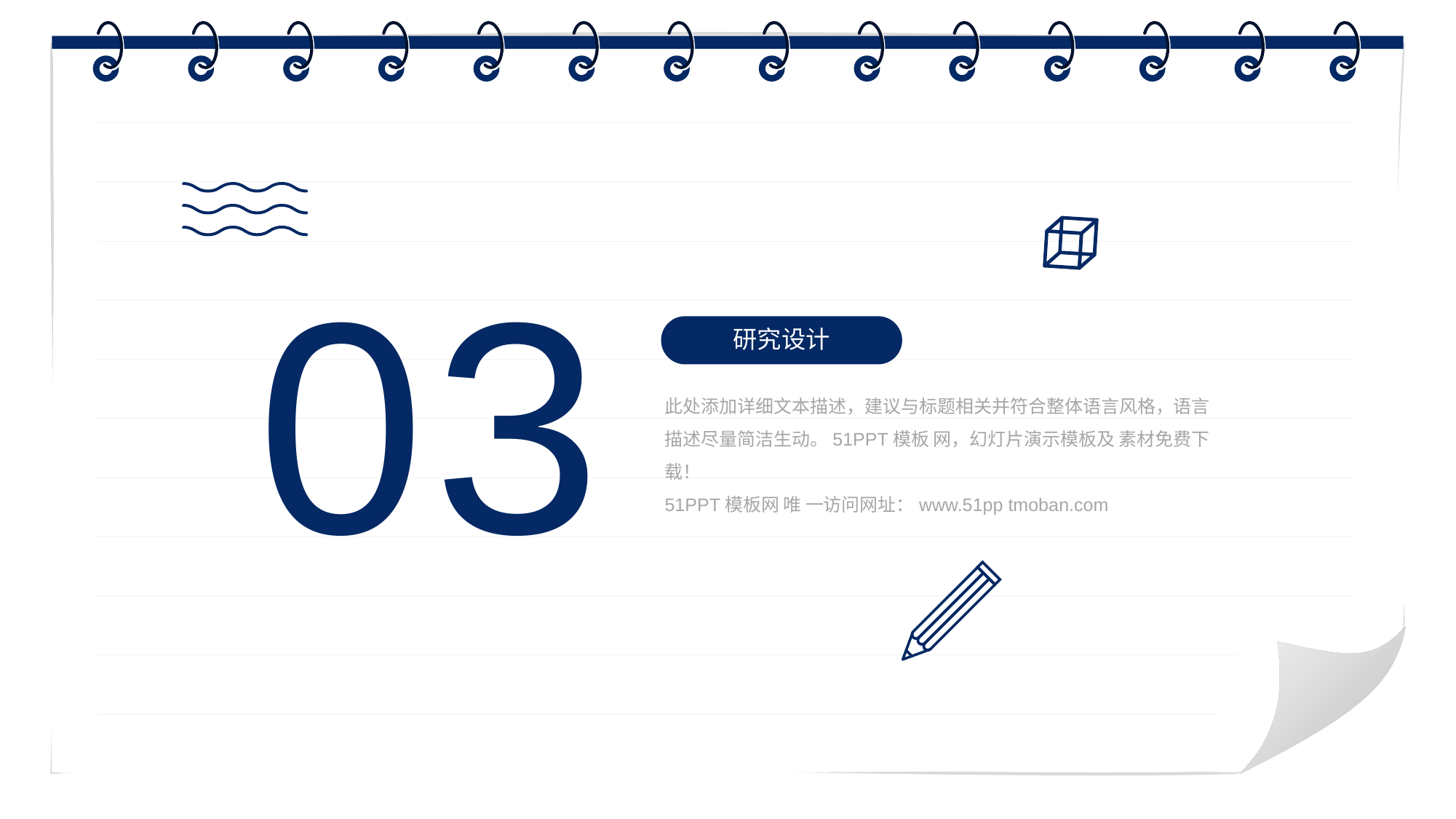

03

研究设计
此处添加详细文本描述，建议与标题相关并符合整体语言风格，语言描述尽量简洁生动。51PPT模板 网，幻灯片演示模板及 素材免费下载！
51PPT模板网 唯 一访问网址：www.51pp tmoban.com